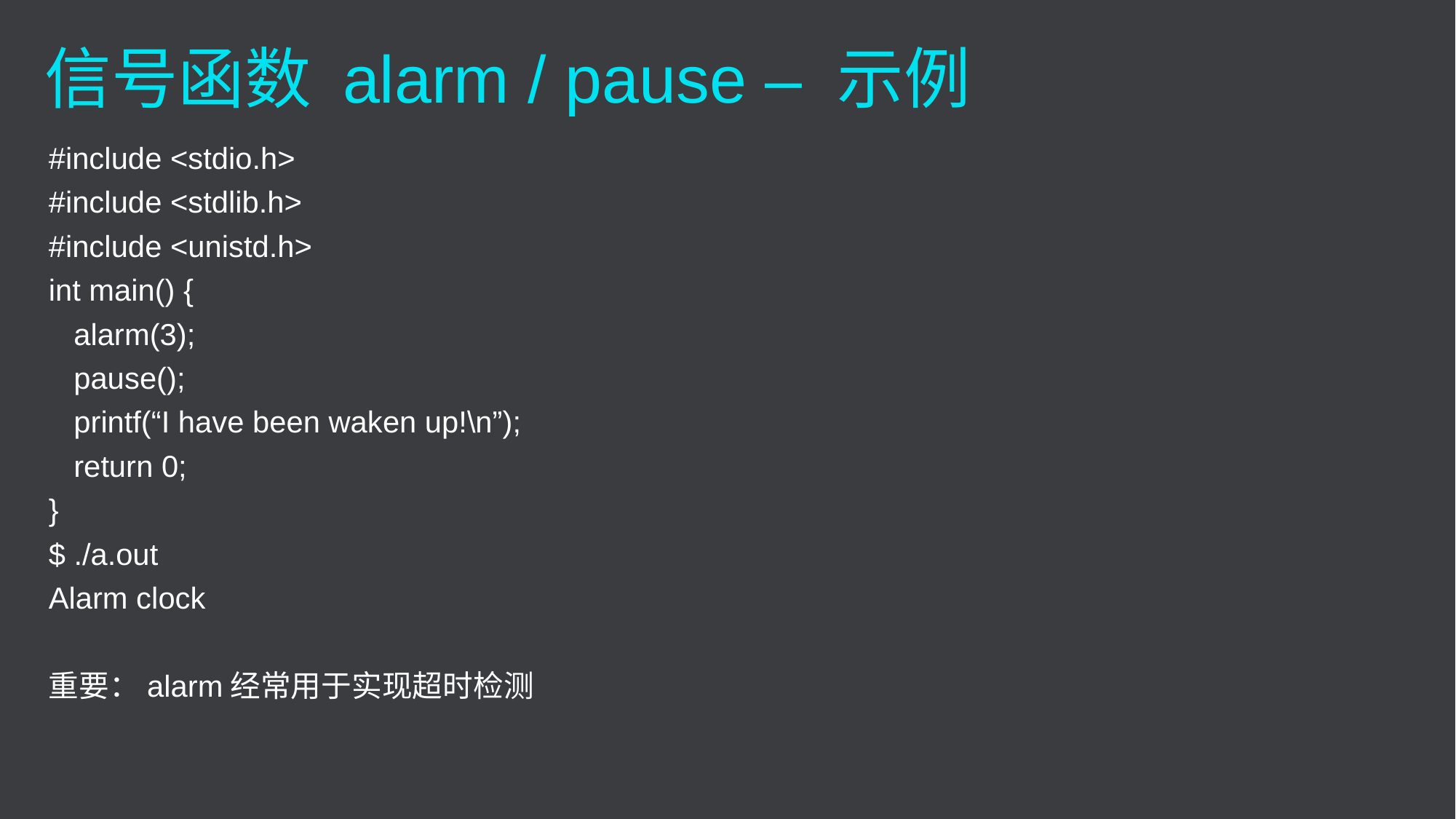

信号函数 alarm / pause – 示例
#include <stdio.h>
#include <stdlib.h>
#include <unistd.h>
int main() {
   alarm(3);
   pause();
   printf(“I have been waken up!\n”);
   return 0;
}
$ ./a.out
Alarm clock

重要：alarm经常用于实现超时检测